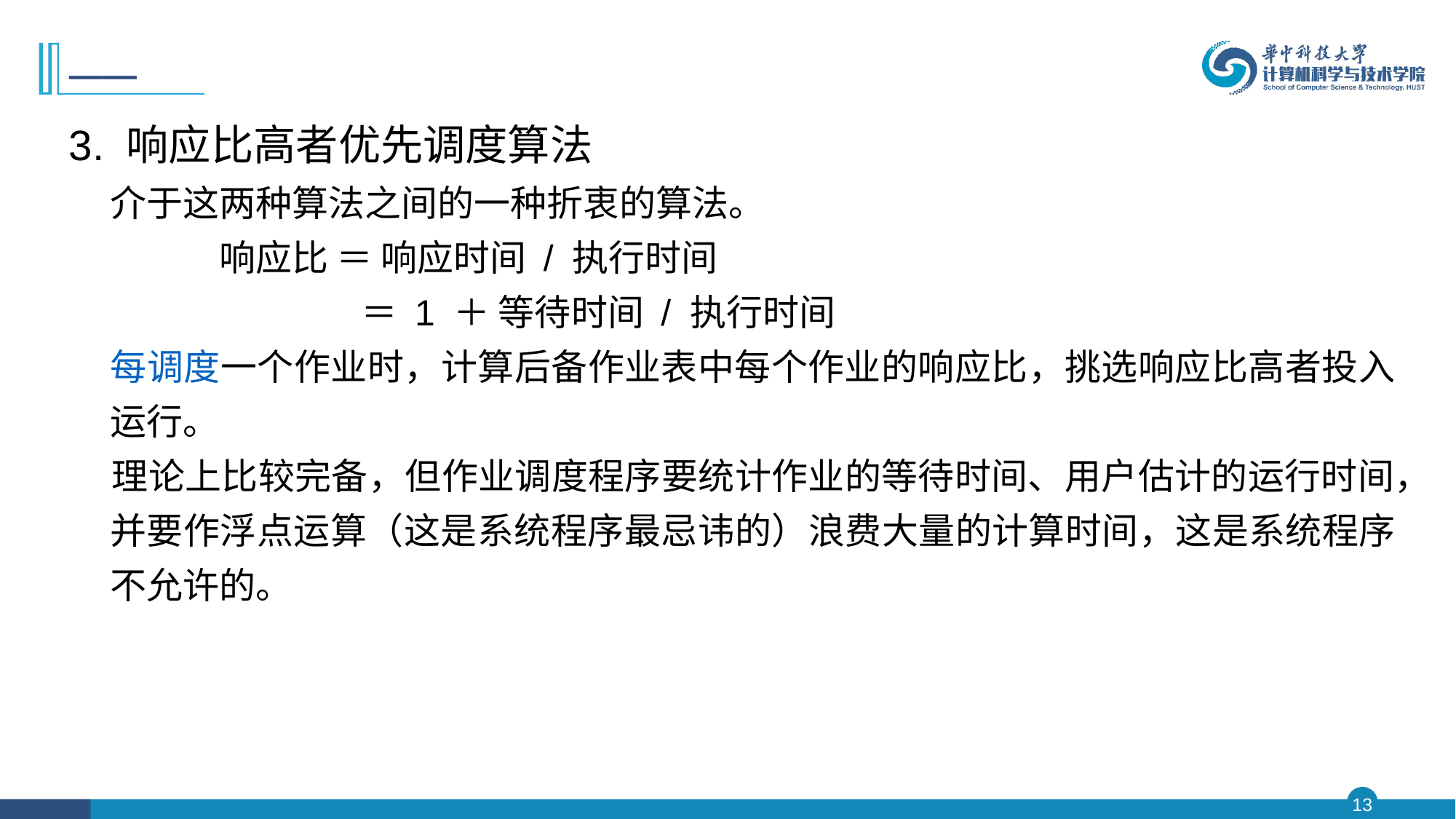

# ——
3. 响应比高者优先调度算法
	介于这两种算法之间的一种折衷的算法。
		响应比 ＝ 响应时间 / 执行时间
			   ＝ 1 ＋ 等待时间 / 执行时间
	每调度一个作业时，计算后备作业表中每个作业的响应比，挑选响应比高者投入运行。
    理论上比较完备，但作业调度程序要统计作业的等待时间、用户估计的运行时间，并要作浮点运算（这是系统程序最忌讳的）浪费大量的计算时间，这是系统程序不允许的。